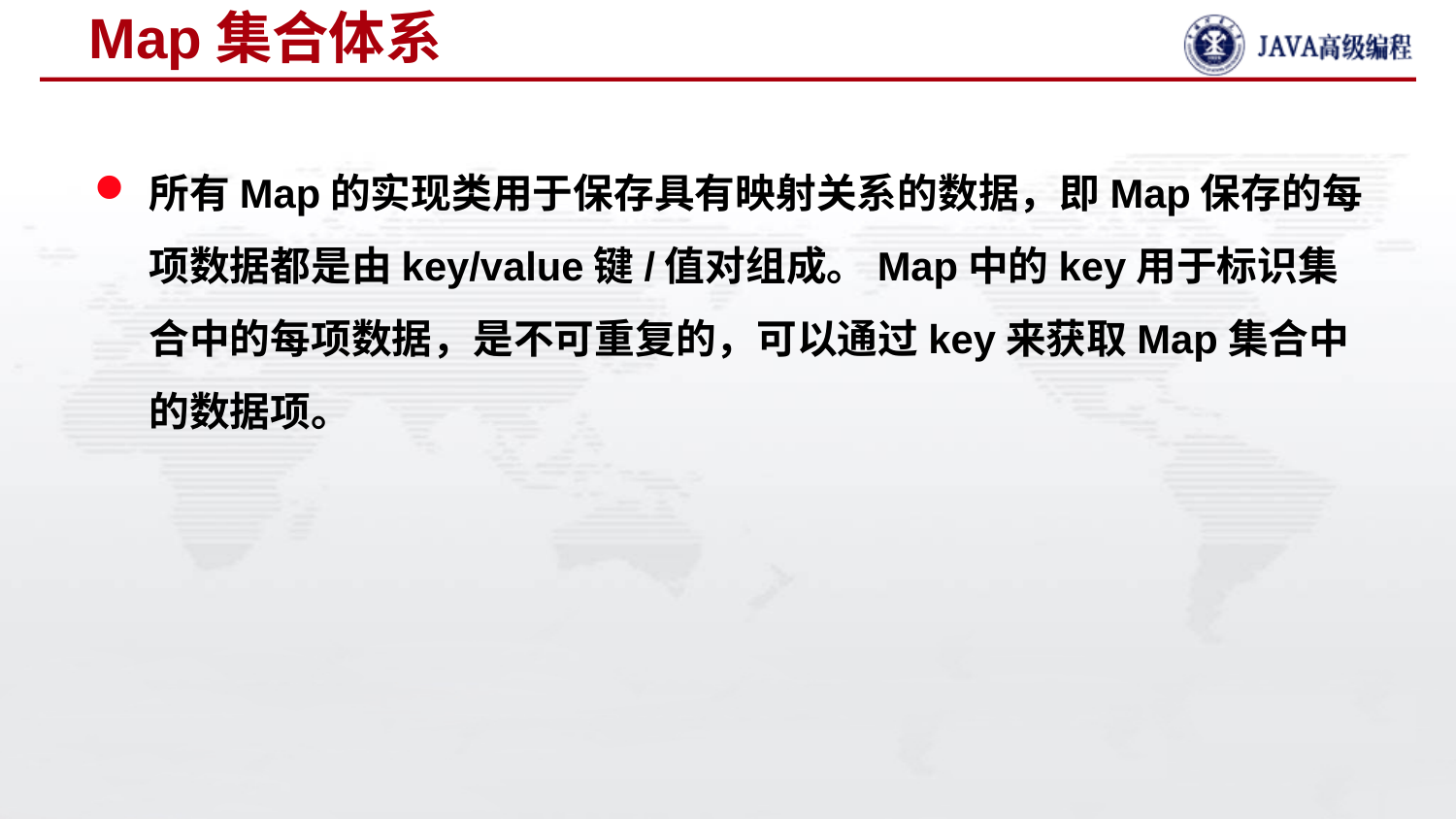

# Map集合体系
所有Map的实现类用于保存具有映射关系的数据，即Map保存的每项数据都是由key/value键/值对组成。Map中的key用于标识集合中的每项数据，是不可重复的，可以通过key来获取Map集合中的数据项。